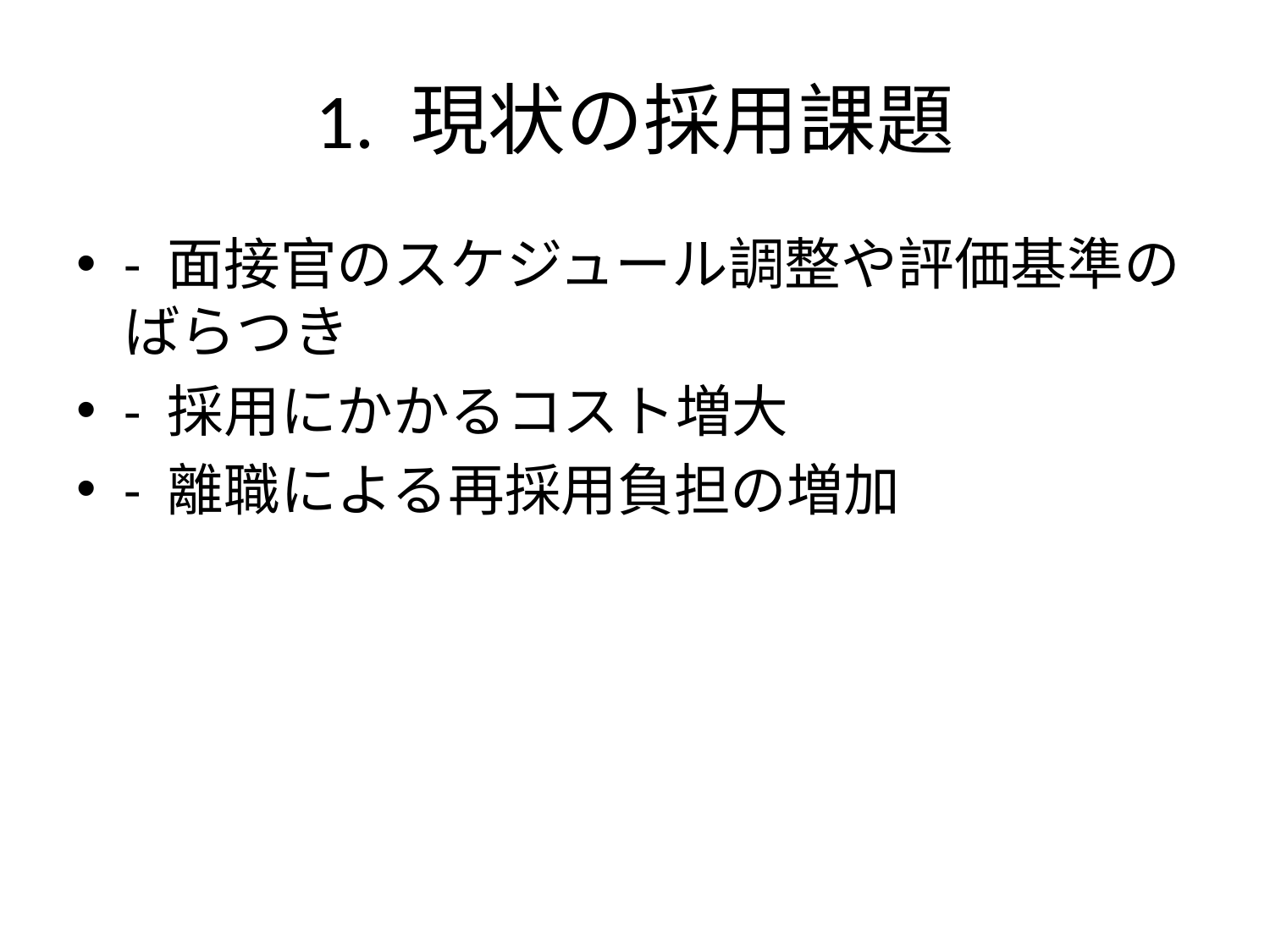

# 1. 現状の採用課題
- 面接官のスケジュール調整や評価基準のばらつき
- 採用にかかるコスト増大
- 離職による再採用負担の増加